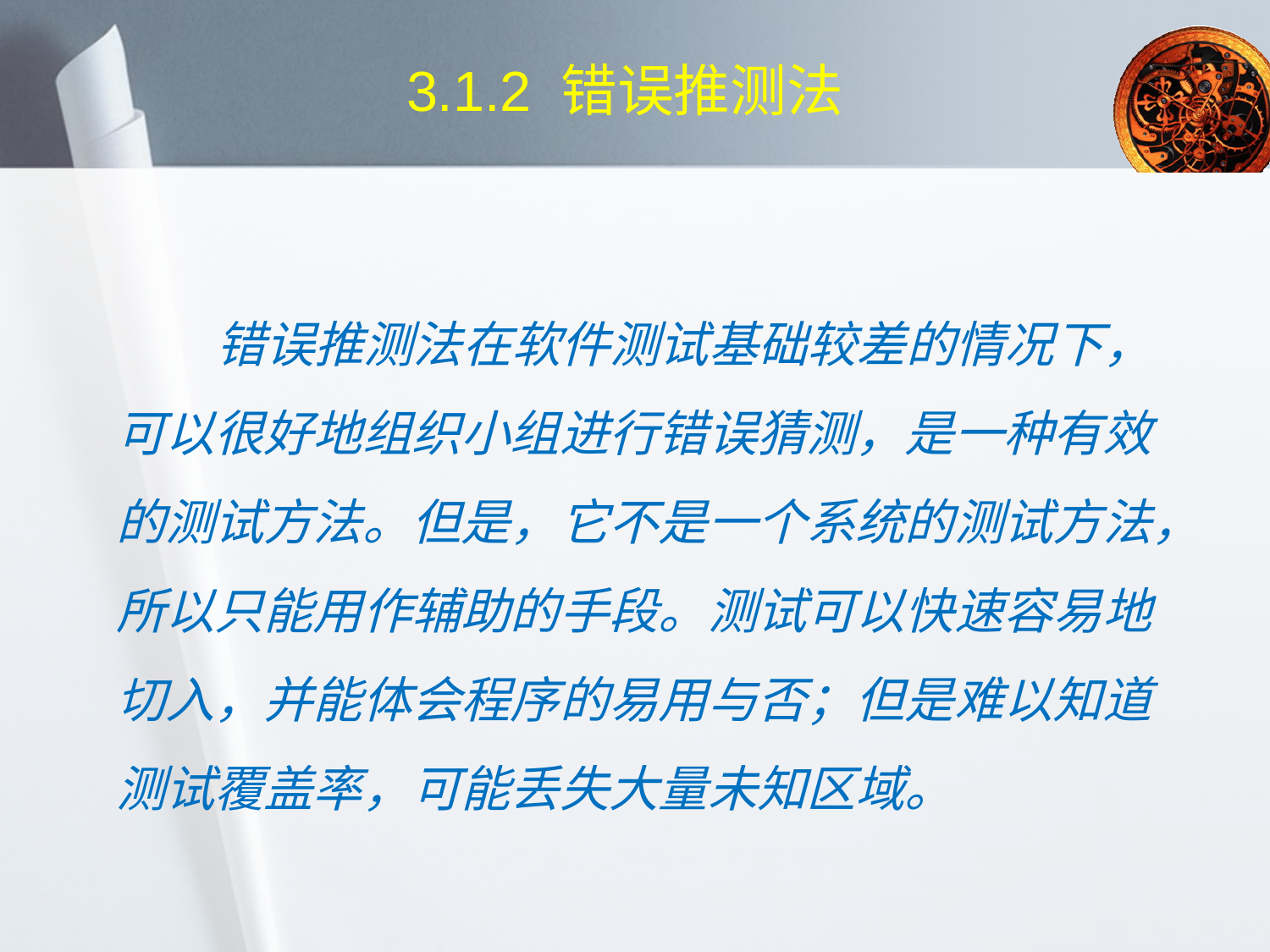

# 3.1.2 错误推测法
        错误推测法在软件测试基础较差的情况下，可以很好地组织小组进行错误猜测，是一种有效的测试方法。但是，它不是一个系统的测试方法，所以只能用作辅助的手段。测试可以快速容易地切入，并能体会程序的易用与否；但是难以知道测试覆盖率，可能丢失大量未知区域。